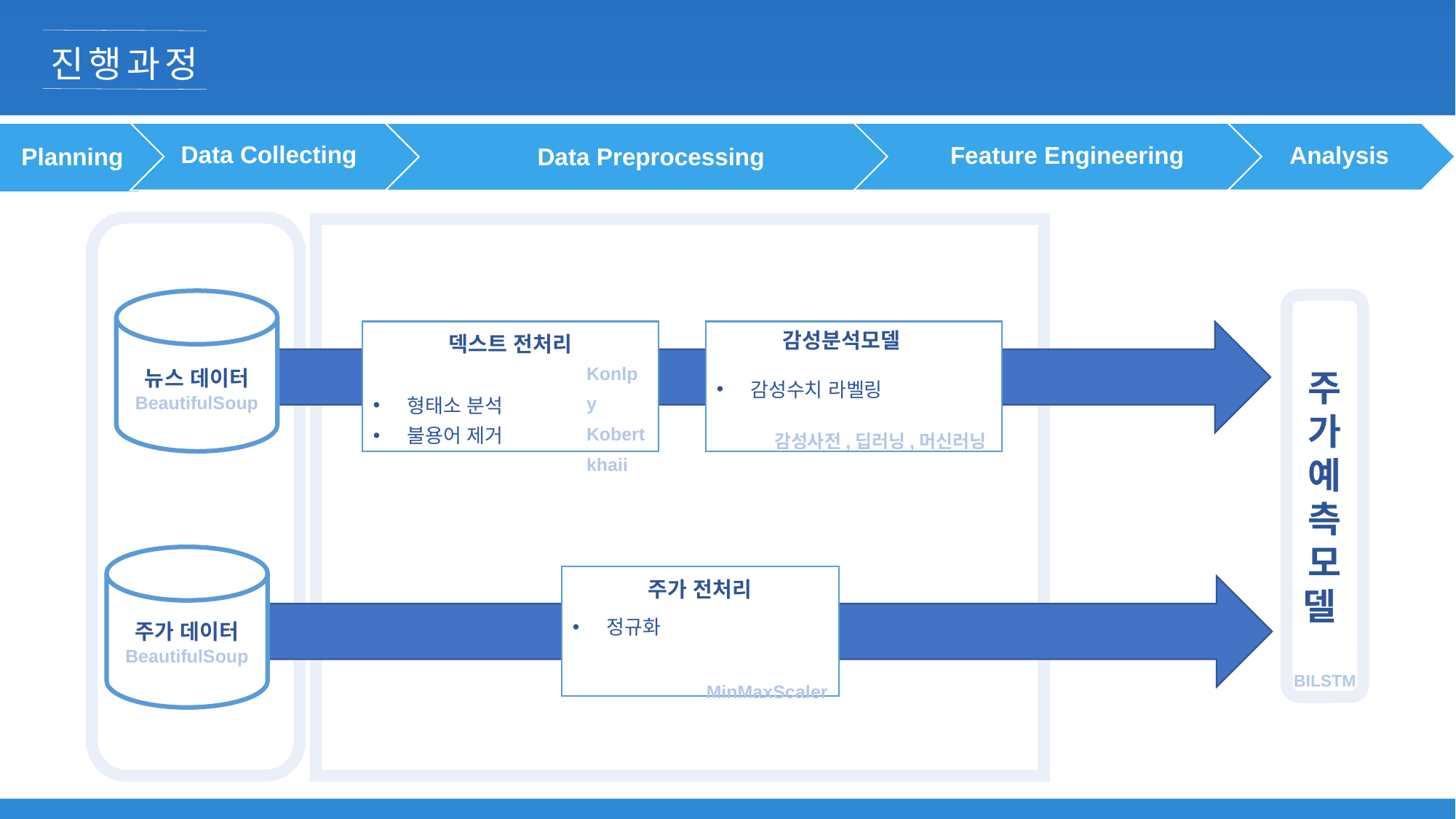

진행과정

Data Collecting

Analysis

Feature Engineering

Planning

Data Preprocessing

주가예측모델
감성분석모델

덱스트 전처리

형태소 분석
불용어 제거

감성수치 라벨링
    감성사전,딥러닝,머신러닝

정규화
  MinMaxScaler

주가 전처리

BILSTM
Konlpy
Kobert
khaii
뉴스 데이터
BeautifulSoup

주가 데이터
BeautifulSoup